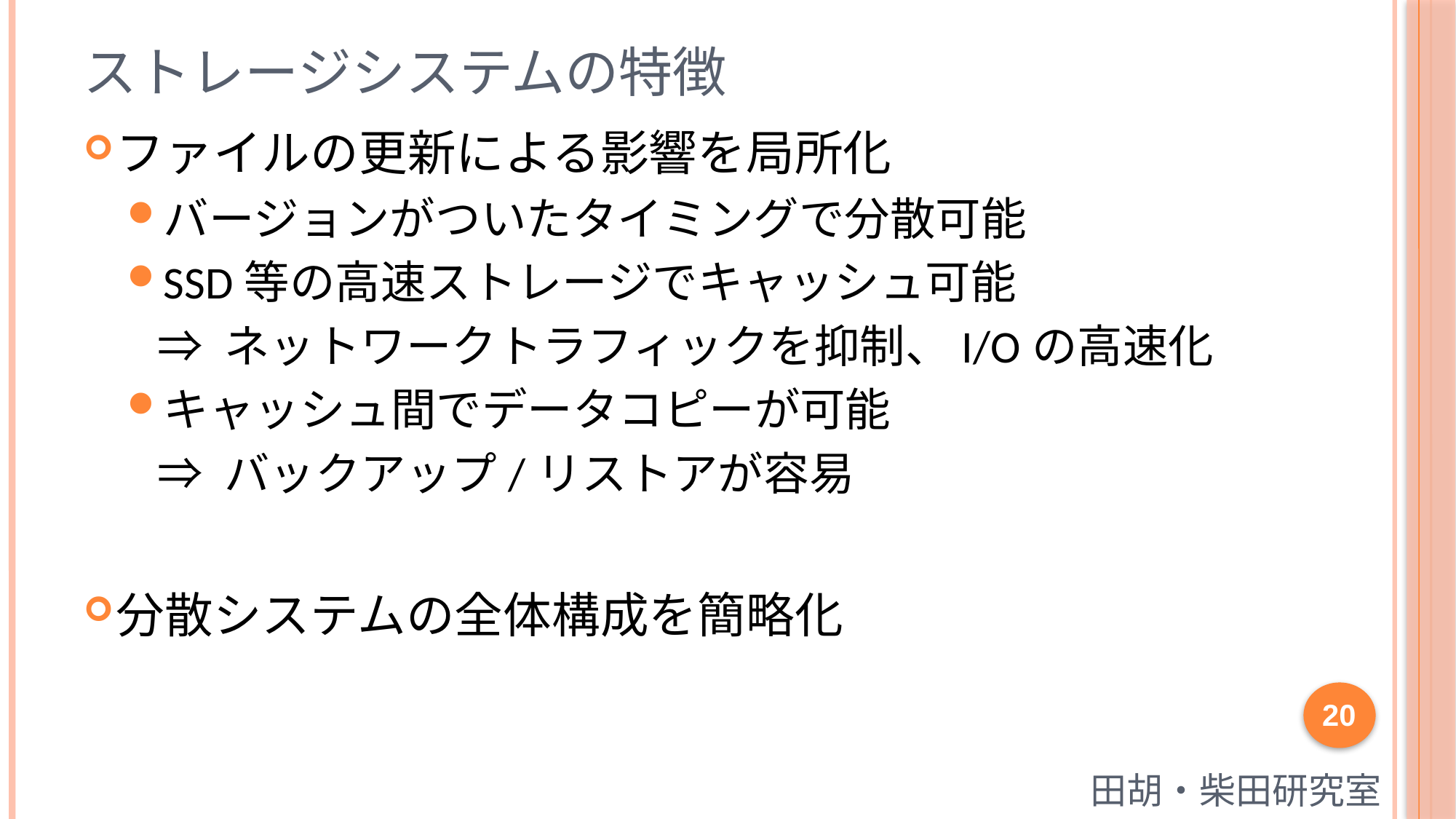

# ストレージシステムの特徴
ファイルの更新による影響を局所化
バージョンがついたタイミングで分散可能
SSD等の高速ストレージでキャッシュ可能
   ⇒ ネットワークトラフィックを抑制、I/Oの高速化
キャッシュ間でデータコピーが可能
   ⇒ バックアップ/リストアが容易

分散システムの全体構成を簡略化
20